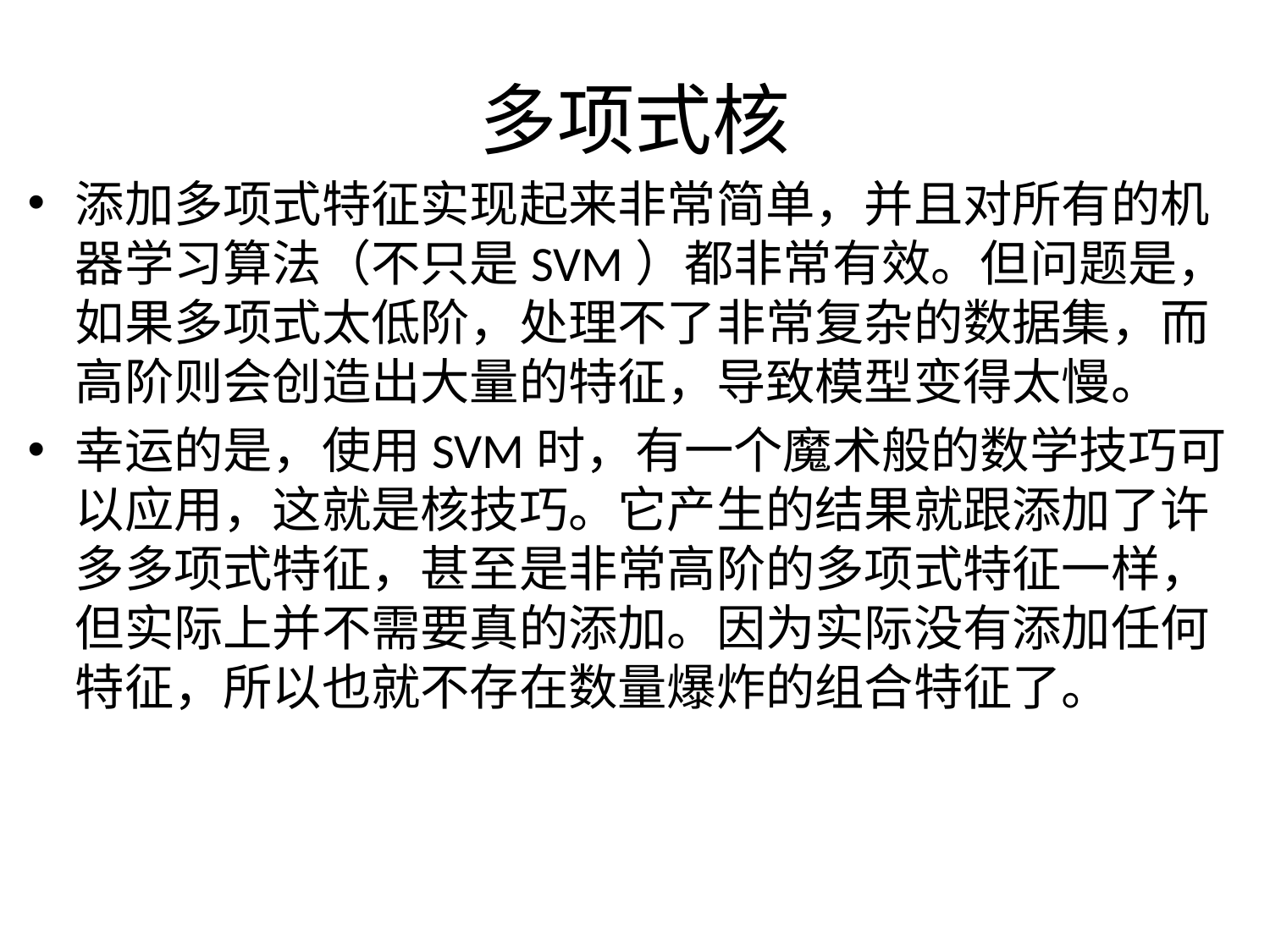

# 多项式核
添加多项式特征实现起来非常简单，并且对所有的机器学习算法（不只是SVM）都非常有效。但问题是，如果多项式太低阶，处理不了非常复杂的数据集，而高阶则会创造出大量的特征，导致模型变得太慢。
幸运的是，使用SVM时，有一个魔术般的数学技巧可以应用，这就是核技巧。它产生的结果就跟添加了许多多项式特征，甚至是非常高阶的多项式特征一样，但实际上并不需要真的添加。因为实际没有添加任何特征，所以也就不存在数量爆炸的组合特征了。